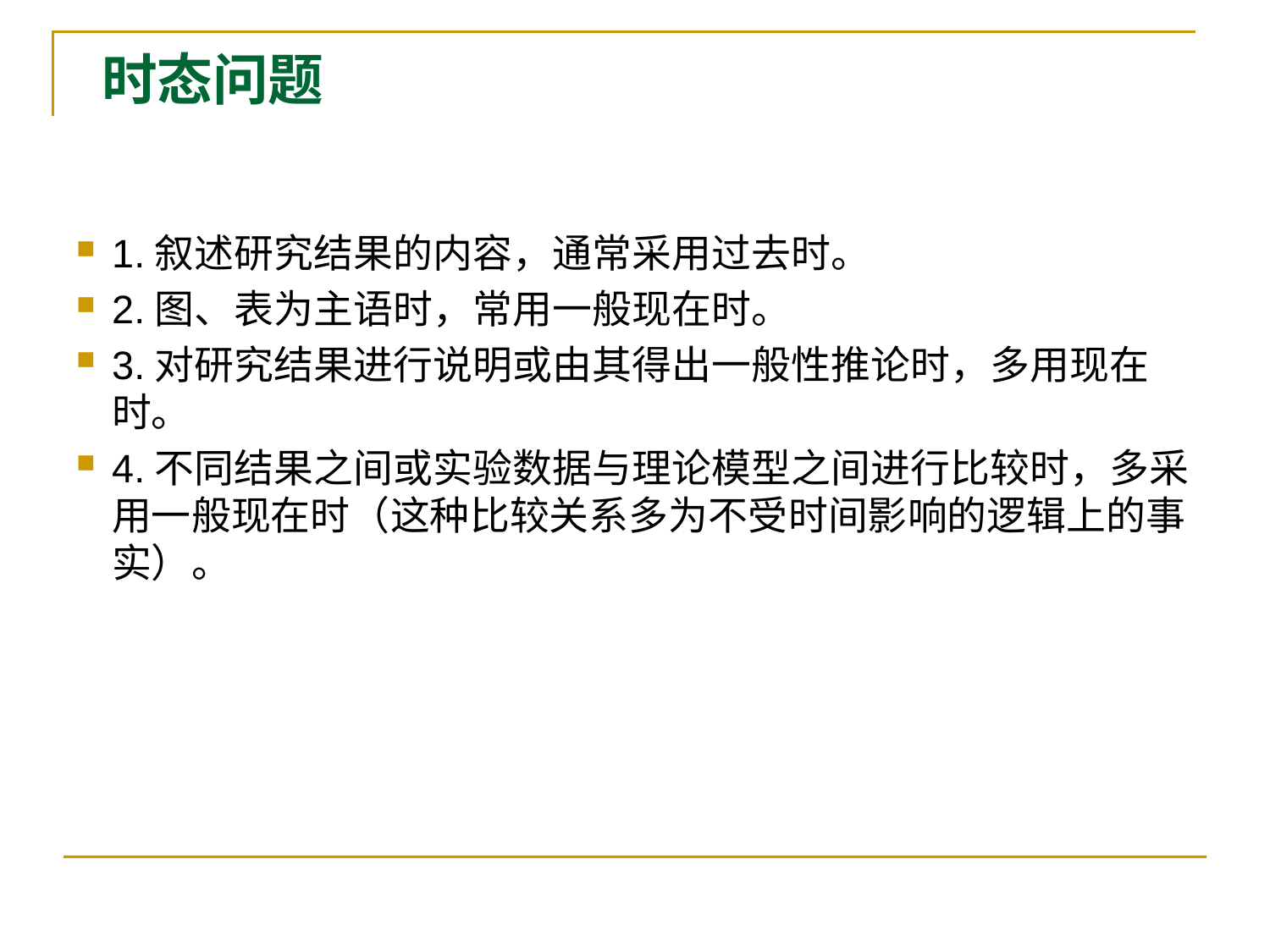

# 时态问题
1.叙述研究结果的内容，通常采用过去时。
2.图、表为主语时，常用一般现在时。
3.对研究结果进行说明或由其得出一般性推论时，多用现在时。
4.不同结果之间或实验数据与理论模型之间进行比较时，多采用一般现在时（这种比较关系多为不受时间影响的逻辑上的事实）。